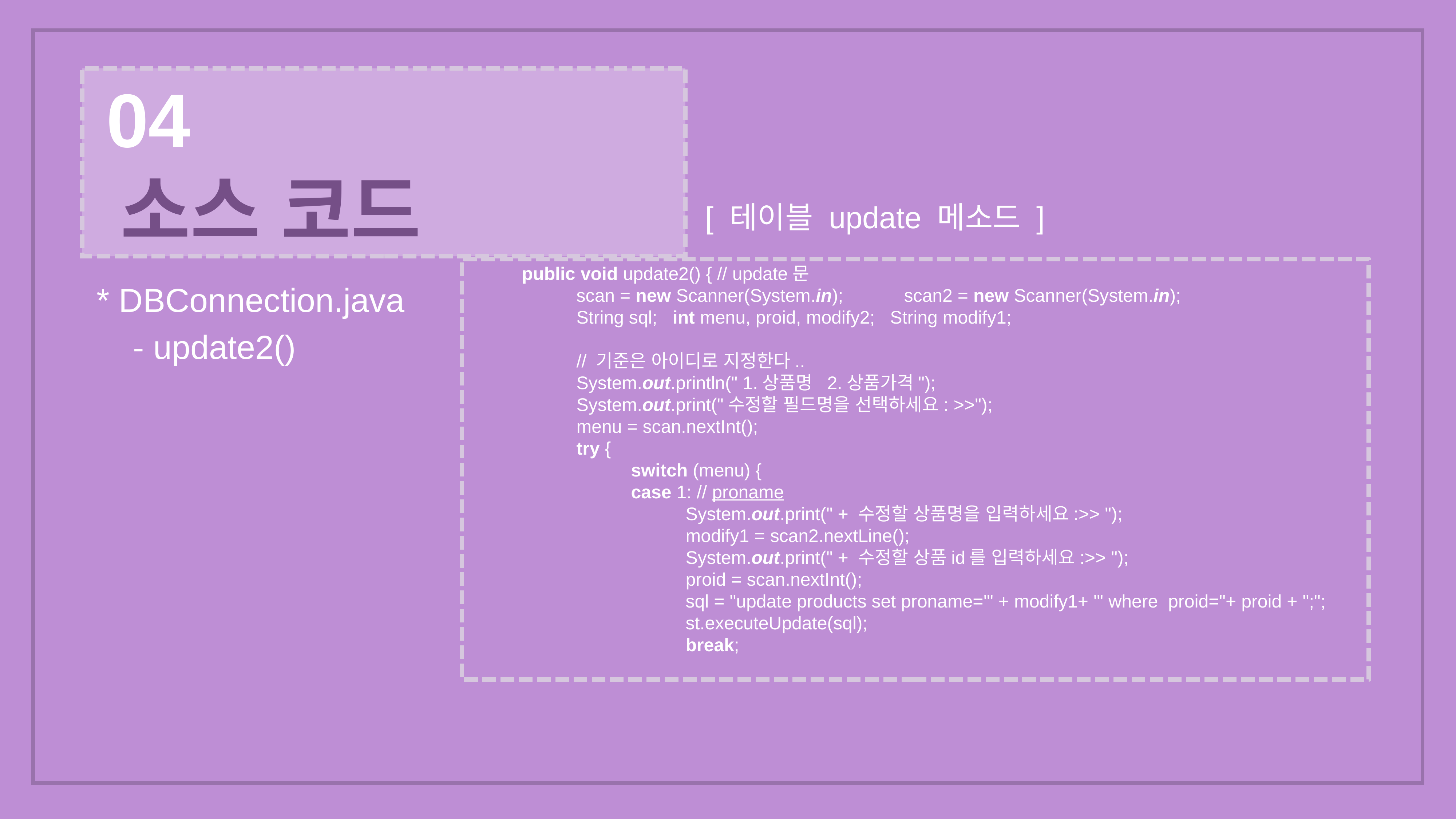

04
 소스 코드
[ 테이블 update 메소드 ]
	public void update2() { // update문
		scan = new Scanner(System.in);    	scan2 = new Scanner(System.in);
		String sql;   int menu, proid, modify2;   String modify1;

		// 기준은 아이디로 지정한다..
		System.out.println(" 1.상품명  2.상품가격");
		System.out.print("수정할 필드명을 선택하세요: >>");
		menu = scan.nextInt();
		try {
			switch (menu) {
			case 1: // proname
				System.out.print(" + 수정할 상품명을 입력하세요:>> ");
				modify1 = scan2.nextLine();
				System.out.print(" + 수정할 상품id를 입력하세요:>> ");
				proid = scan.nextInt();
				sql = "update products set proname='" + modify1+ "' where  proid="+ proid + ";";
				st.executeUpdate(sql);
				break;

* DBConnection.java
- update2()